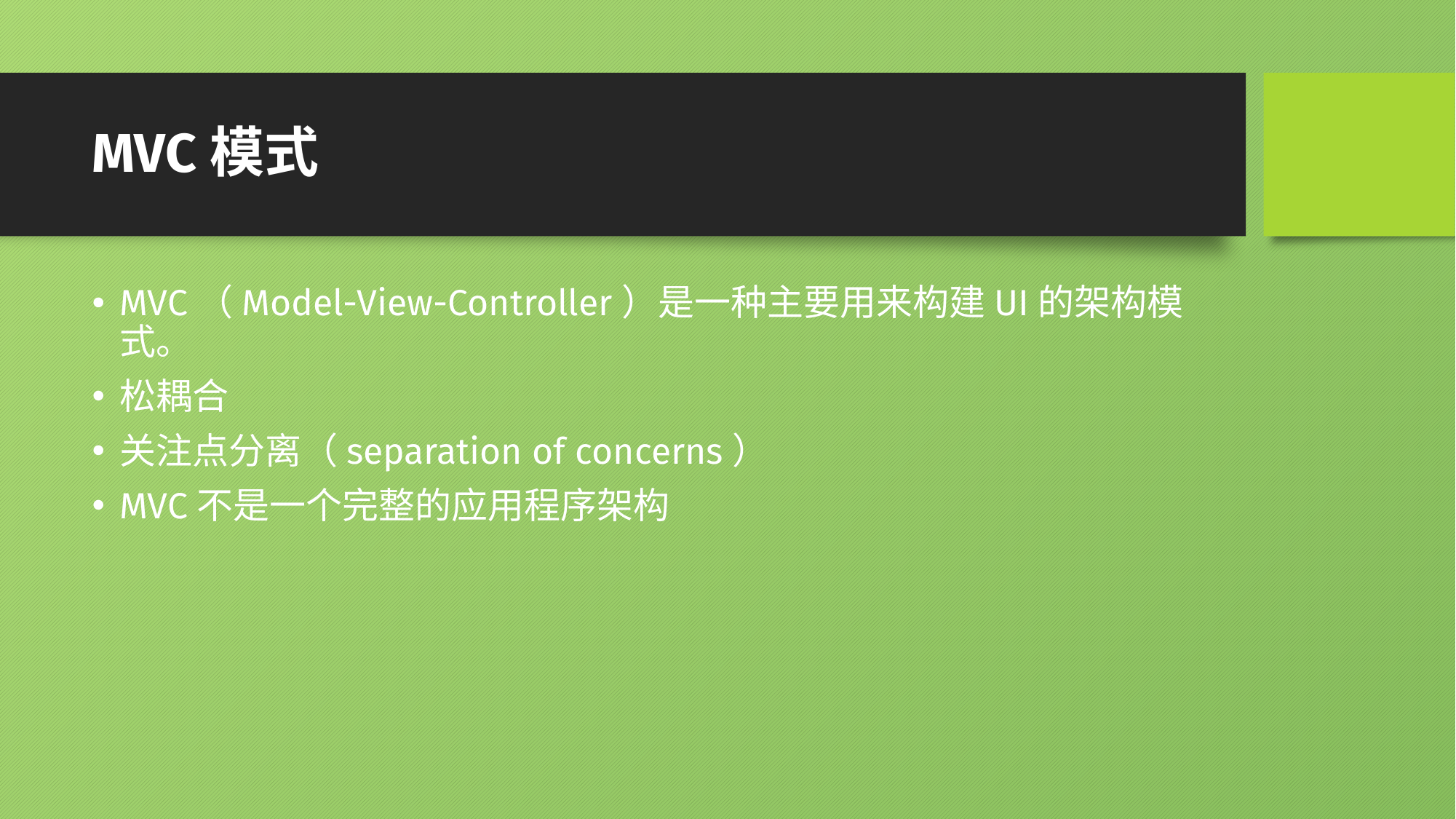

# MVC模式
MVC（Model-View-Controller）是一种主要用来构建UI的架构模式。
松耦合
关注点分离（separation of concerns）
MVC不是一个完整的应用程序架构